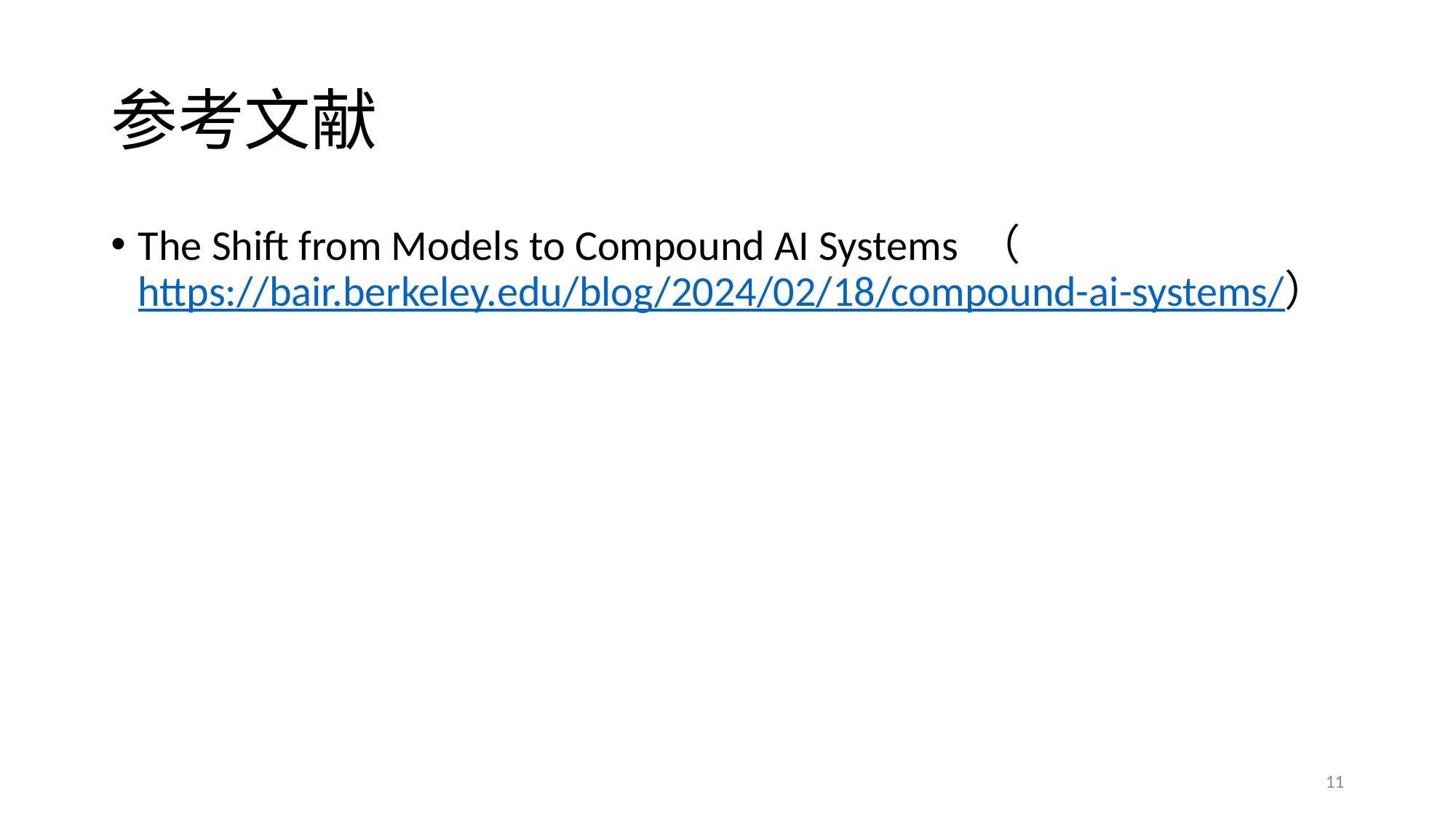

# 参考文献
The Shift from Models to Compound AI Systems （https://bair.berkeley.edu/blog/2024/02/18/compound-ai-systems/）

11